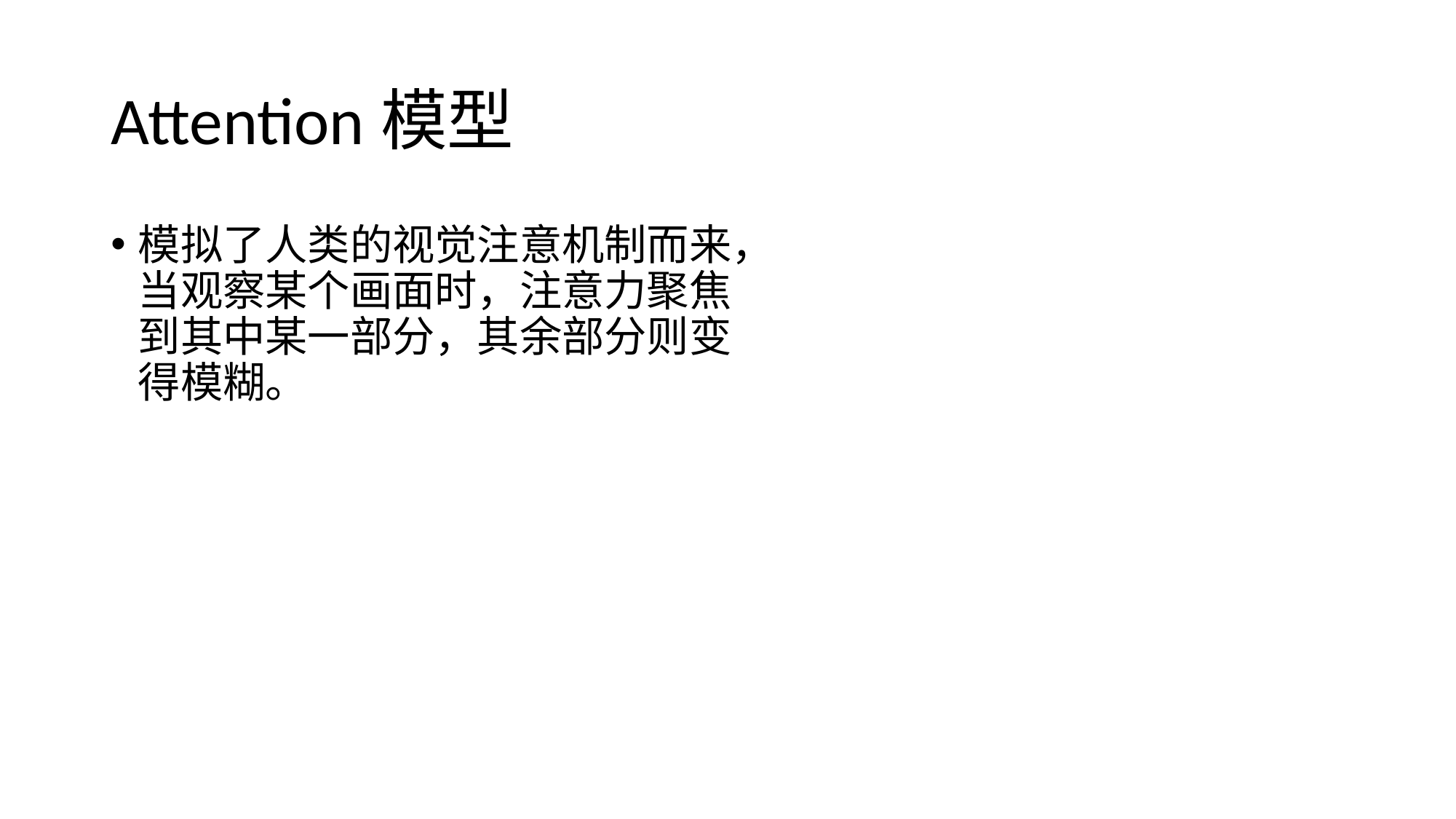

# Attention模型
模拟了人类的视觉注意机制而来，当观察某个画面时，注意力聚焦到其中某一部分，其余部分则变得模糊。